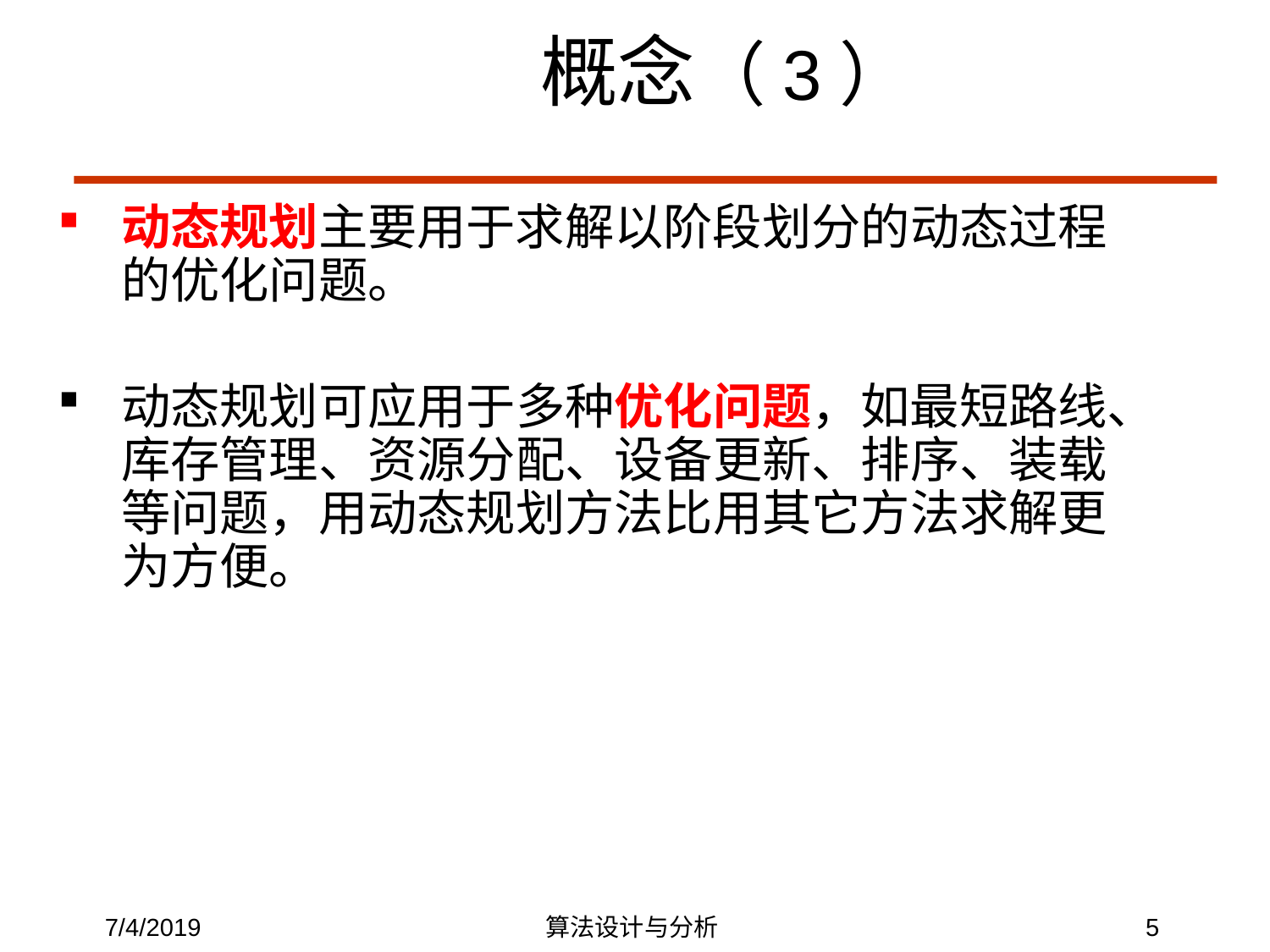

概念（3）
动态规划主要用于求解以阶段划分的动态过程的优化问题。

动态规划可应用于多种优化问题，如最短路线、库存管理、资源分配、设备更新、排序、装载等问题，用动态规划方法比用其它方法求解更为方便。
7/4/2019
算法设计与分析
5